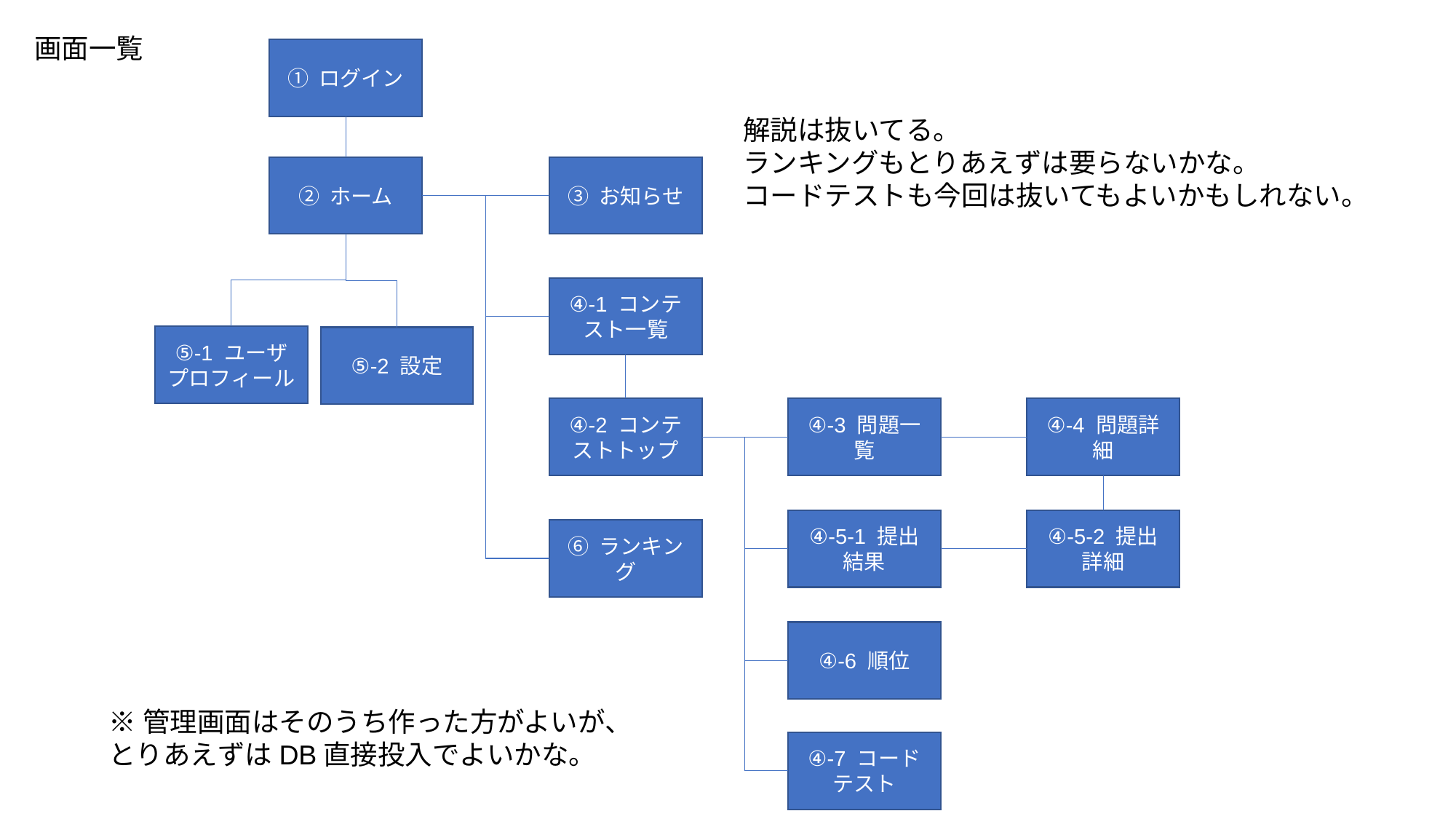

画面一覧
① ログイン
解説は抜いてる。
ランキングもとりあえずは要らないかな。
コードテストも今回は抜いてもよいかもしれない。
② ホーム
③ お知らせ
④-1 コンテスト一覧
⑤-1 ユーザプロフィール
⑤-2 設定
④-2 コンテストトップ
④-3 問題一覧
④-4 問題詳細
④-5-1 提出結果
④-5-2 提出詳細
⑥ ランキング
④-6 順位
※管理画面はそのうち作った方がよいが、とりあえずはDB直接投入でよいかな。
④-7 コードテスト